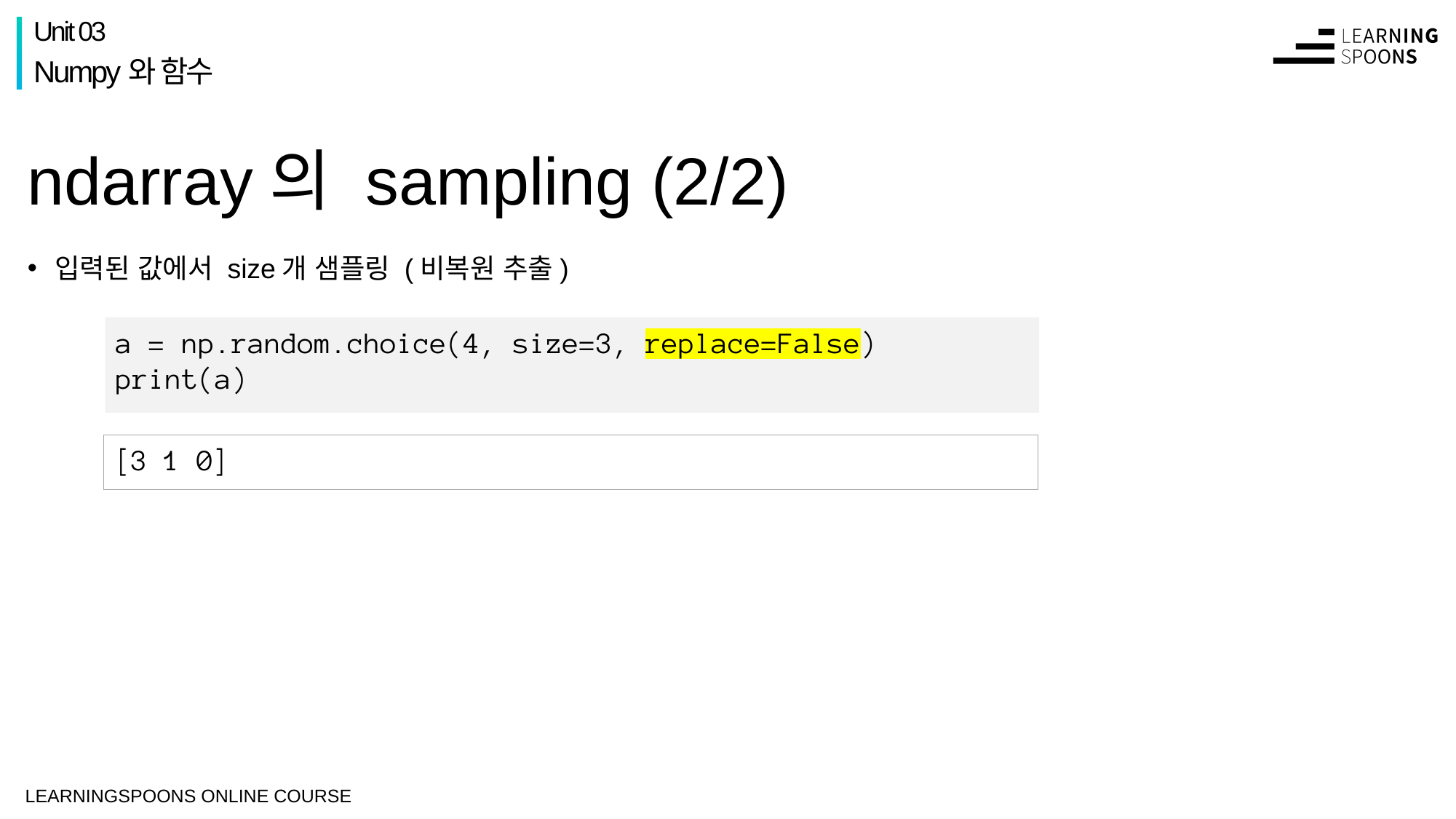

Unit 03
Numpy와 함수
# ndarray의 sampling (2/2)
입력된 값에서 size개 샘플링 (비복원 추출)
a = np.random.choice(4, size=3, replace=False)
print(a)
[3 1 0]